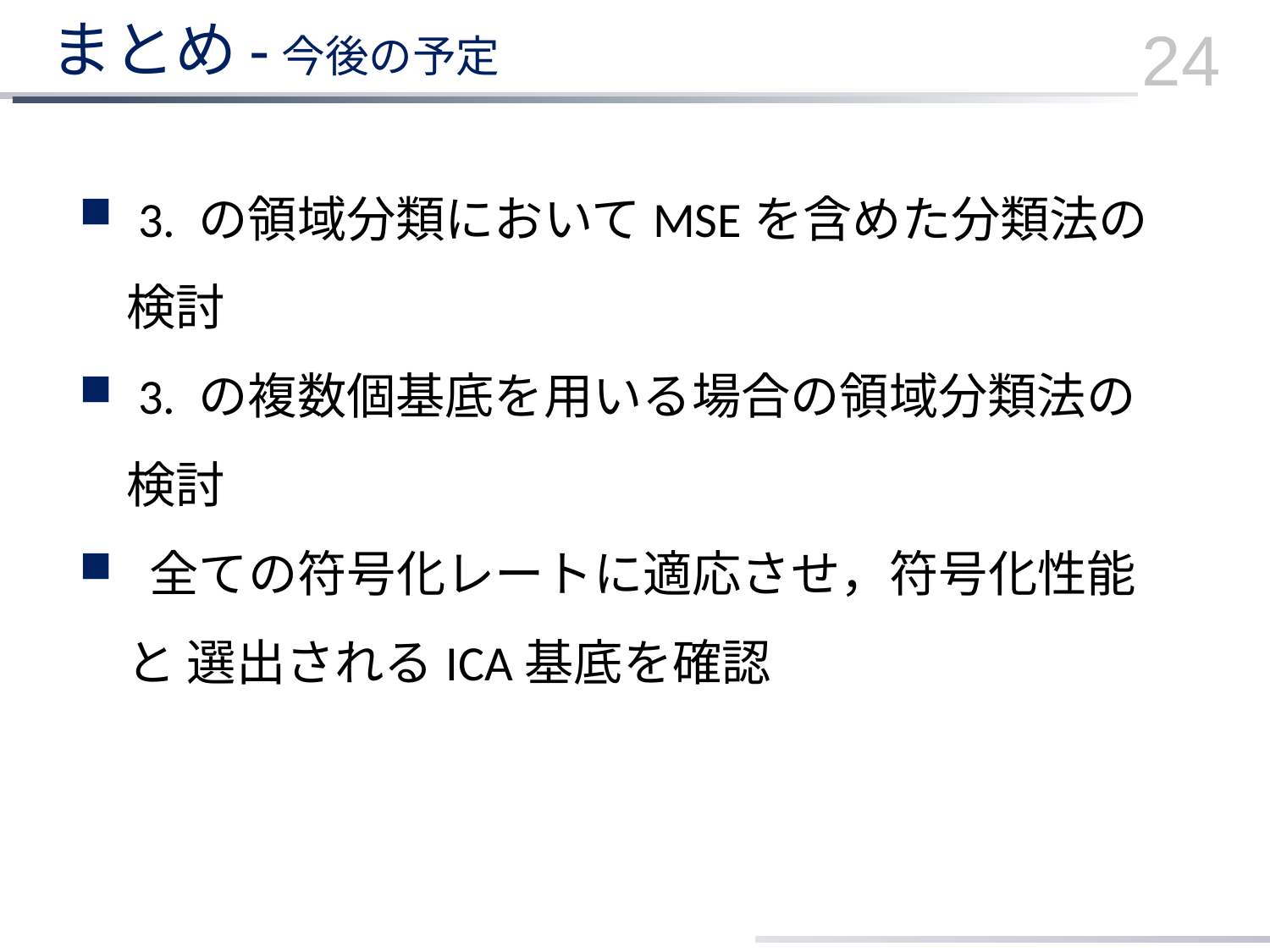

# まとめ-今後の予定
24

 3. の領域分類においてMSEを含めた分類法の検討
 3. の複数個基底を用いる場合の領域分類法の検討
 全ての符号化レートに適応させ，符号化性能 と 選出されるICA基底を確認